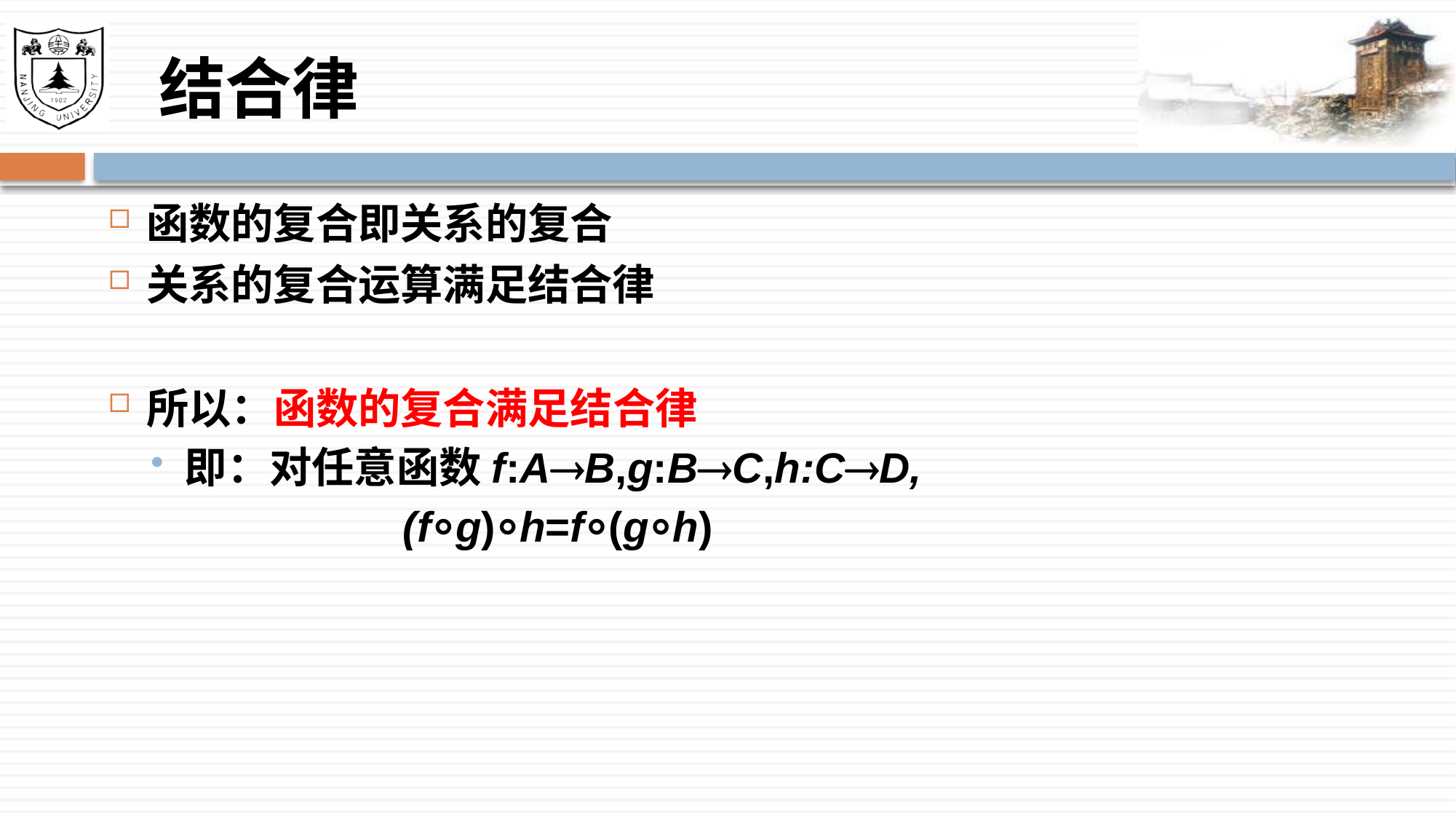

# 结合律
函数的复合即关系的复合
关系的复合运算满足结合律

所以：函数的复合满足结合律
即：对任意函数f:A→B,g:B→C,h:C→D,
			(f⸰g)⸰h=f⸰(g⸰h)